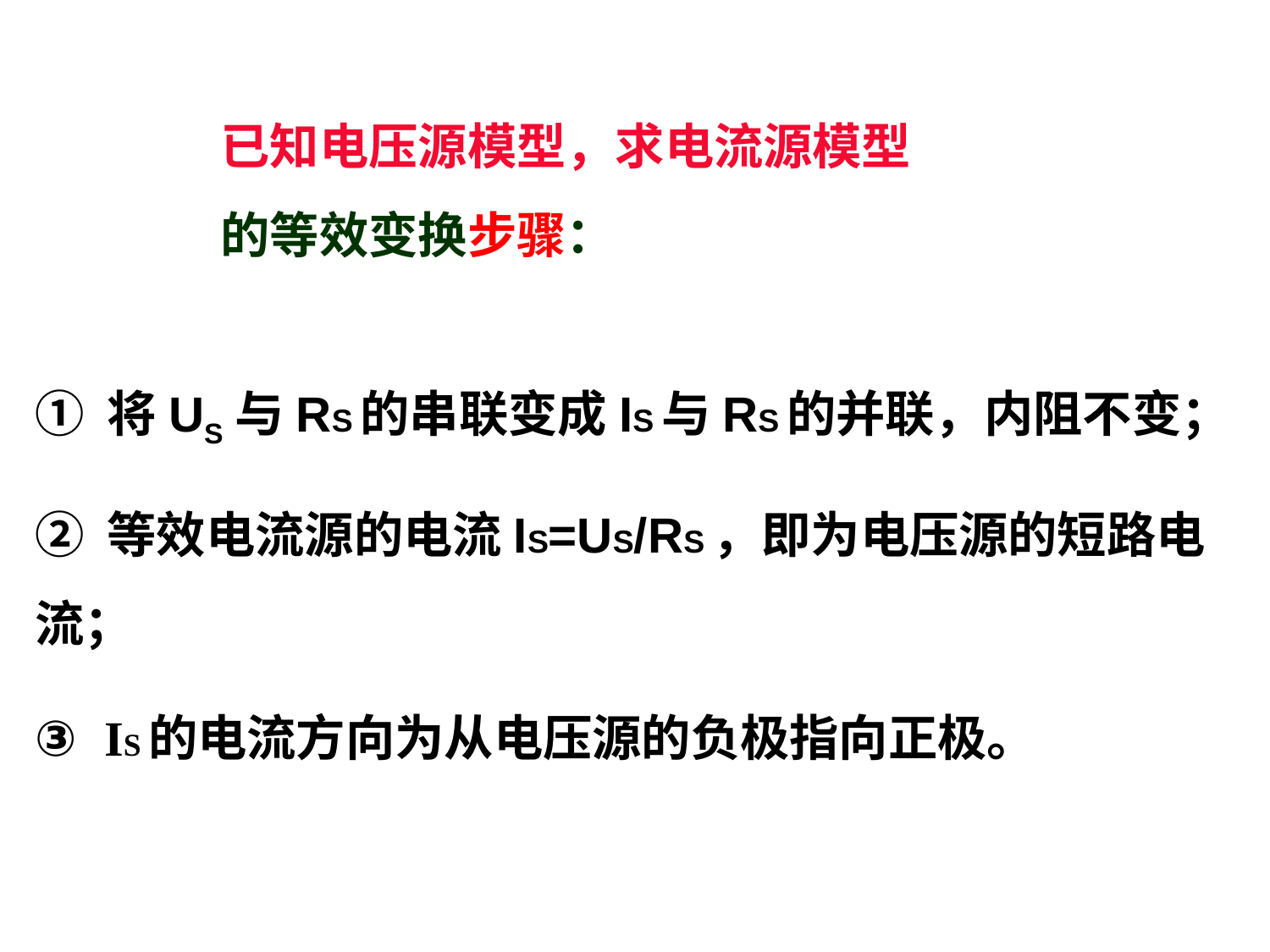

已知电压源模型，求电流源模型的等效变换步骤：
① 将US与RS的串联变成IS与RS的并联，内阻不变；
② 等效电流源的电流IS=US/RS，即为电压源的短路电流；
③  IS的电流方向为从电压源的负极指向正极。
20